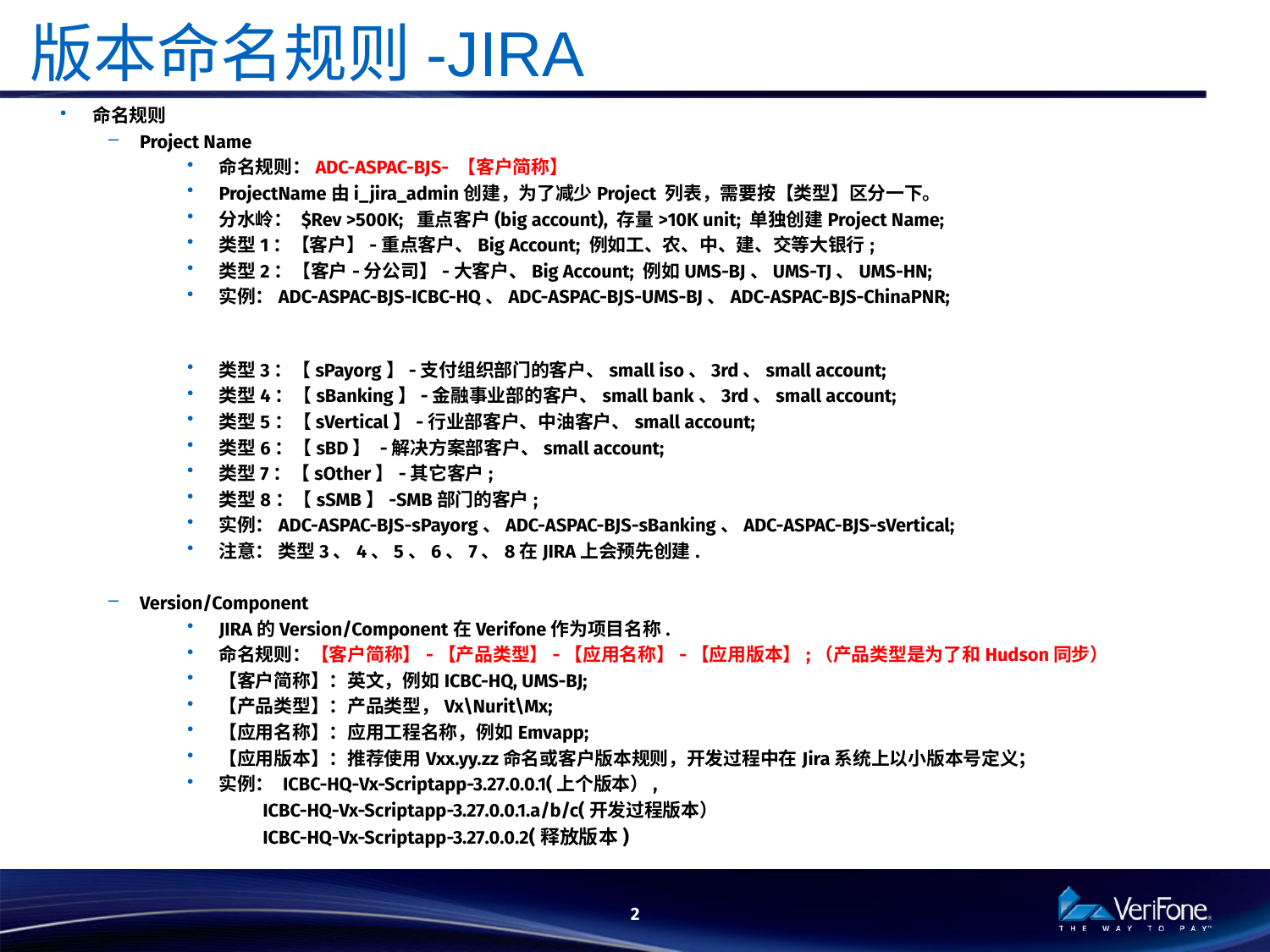

# 版本命名规则-JIRA
命名规则
Project Name
命名规则：ADC-ASPAC-BJS- 【客户简称】
ProjectName由i_jira_admin创建，为了减少Project 列表，需要按【类型】区分一下。
分水岭： $Rev >500K;  重点客户(big account), 存量>10K unit; 单独创建Project Name;
类型1：【客户】-重点客户、Big Account; 例如工、农、中、建、交等大银行;
类型2：【客户-分公司】-大客户、Big Account; 例如UMS-BJ、UMS-TJ、UMS-HN;
实例：ADC-ASPAC-BJS-ICBC-HQ、ADC-ASPAC-BJS-UMS-BJ、ADC-ASPAC-BJS-ChinaPNR;

类型3：【sPayorg】-支付组织部门的客户、small iso、3rd、small account;
类型4：【sBanking】-金融事业部的客户、small bank、3rd、small account;
类型5：【sVertical】-行业部客户、中油客户、small account;
类型6：【sBD】 -解决方案部客户、small account;
类型7：【sOther】-其它客户;
类型8：【sSMB】-SMB部门的客户;
实例：ADC-ASPAC-BJS-sPayorg、ADC-ASPAC-BJS-sBanking、ADC-ASPAC-BJS-sVertical;
注意： 类型3、4、5、6、7、8在JIRA上会预先创建.

Version/Component
JIRA的Version/Component在Verifone作为项目名称.
命名规则：【客户简称】-【产品类型】-【应用名称】-【应用版本】;（产品类型是为了和Hudson同步）
【客户简称】：英文，例如ICBC-HQ, UMS-BJ;
【产品类型】：产品类型，Vx\Nurit\Mx;
【应用名称】：应用工程名称，例如Emvapp;
【应用版本】：推荐使用Vxx.yy.zz命名或客户版本规则，开发过程中在Jira系统上以小版本号定义；
实例： ICBC-HQ-Vx-Scriptapp-3.27.0.0.1(上个版本）,
                 ICBC-HQ-Vx-Scriptapp-3.27.0.0.1.a/b/c(开发过程版本）
                 ICBC-HQ-Vx-Scriptapp-3.27.0.0.2(释放版本)
2